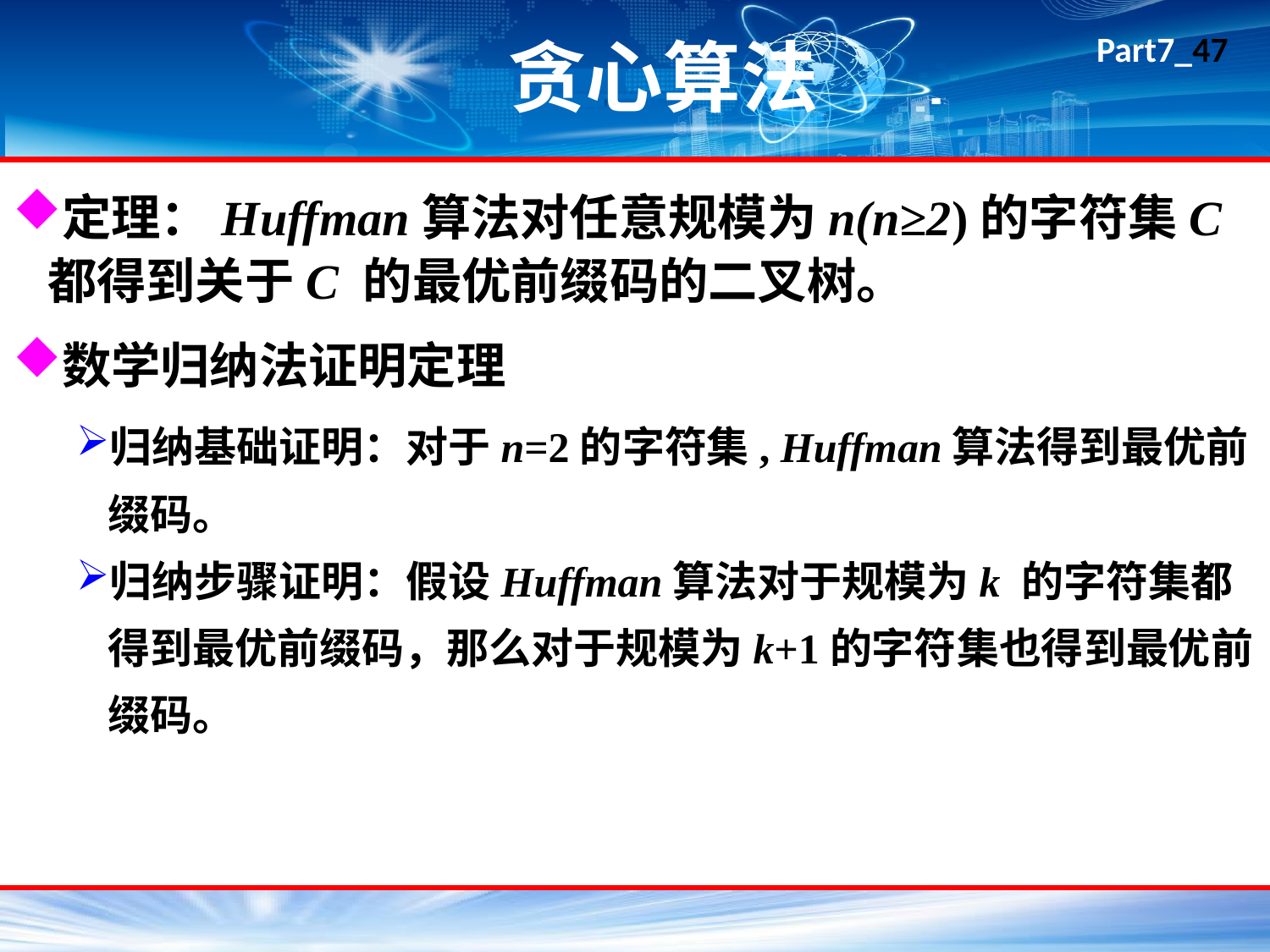

# 贪心算法
定理：Huffman算法对任意规模为n(n≥2)的字符集C 都得到关于C 的最优前缀码的二叉树。
数学归纳法证明定理
归纳基础证明：对于n=2的字符集, Huffman算法得到最优前缀码。
归纳步骤证明：假设Huffman算法对于规模为k 的字符集都得到最优前缀码，那么对于规模为k+1的字符集也得到最优前缀码。